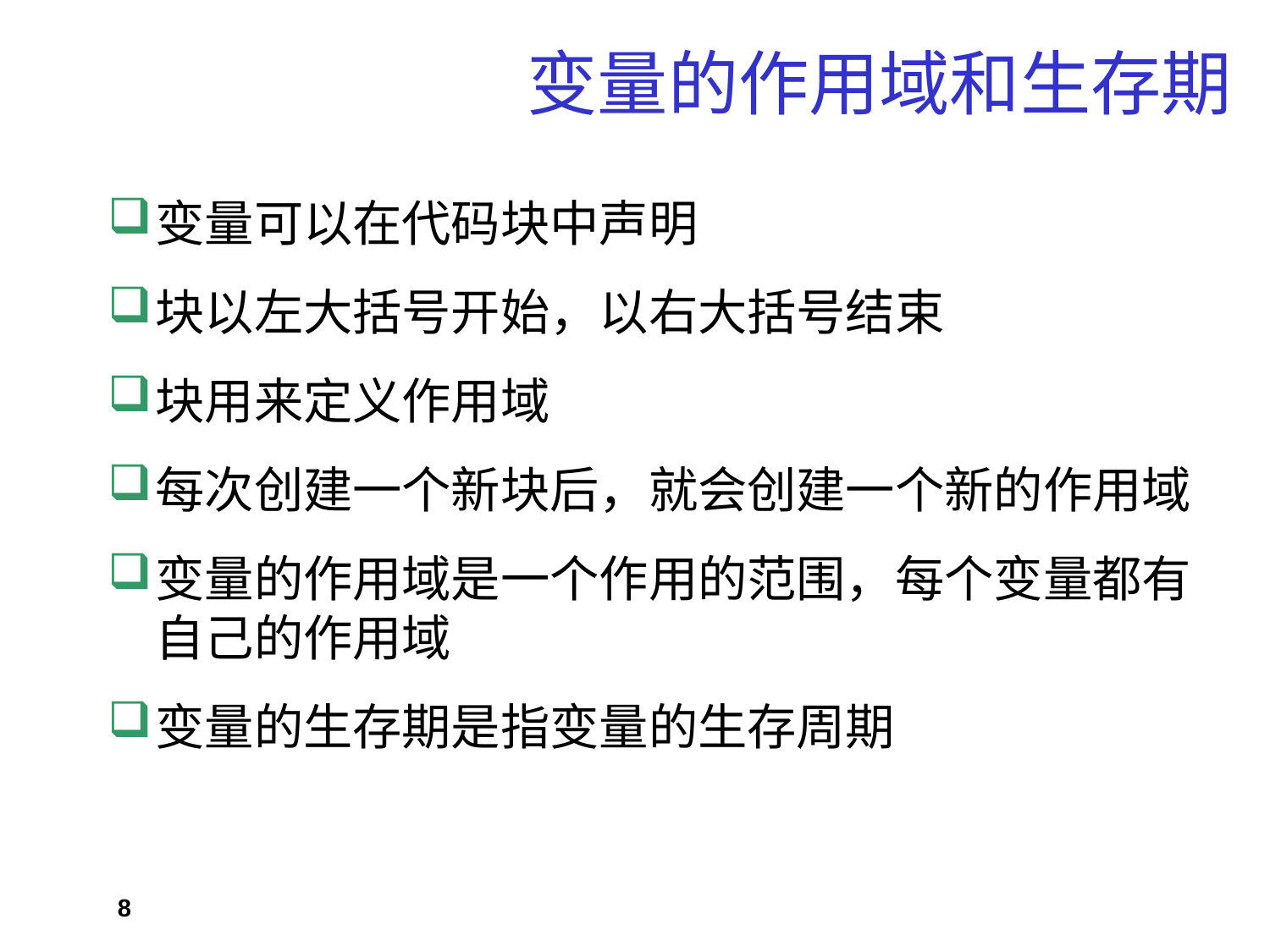

# 变量的作用域和生存期
变量可以在代码块中声明
块以左大括号开始，以右大括号结束
块用来定义作用域
每次创建一个新块后，就会创建一个新的作用域
变量的作用域是一个作用的范围，每个变量都有自己的作用域
变量的生存期是指变量的生存周期
8